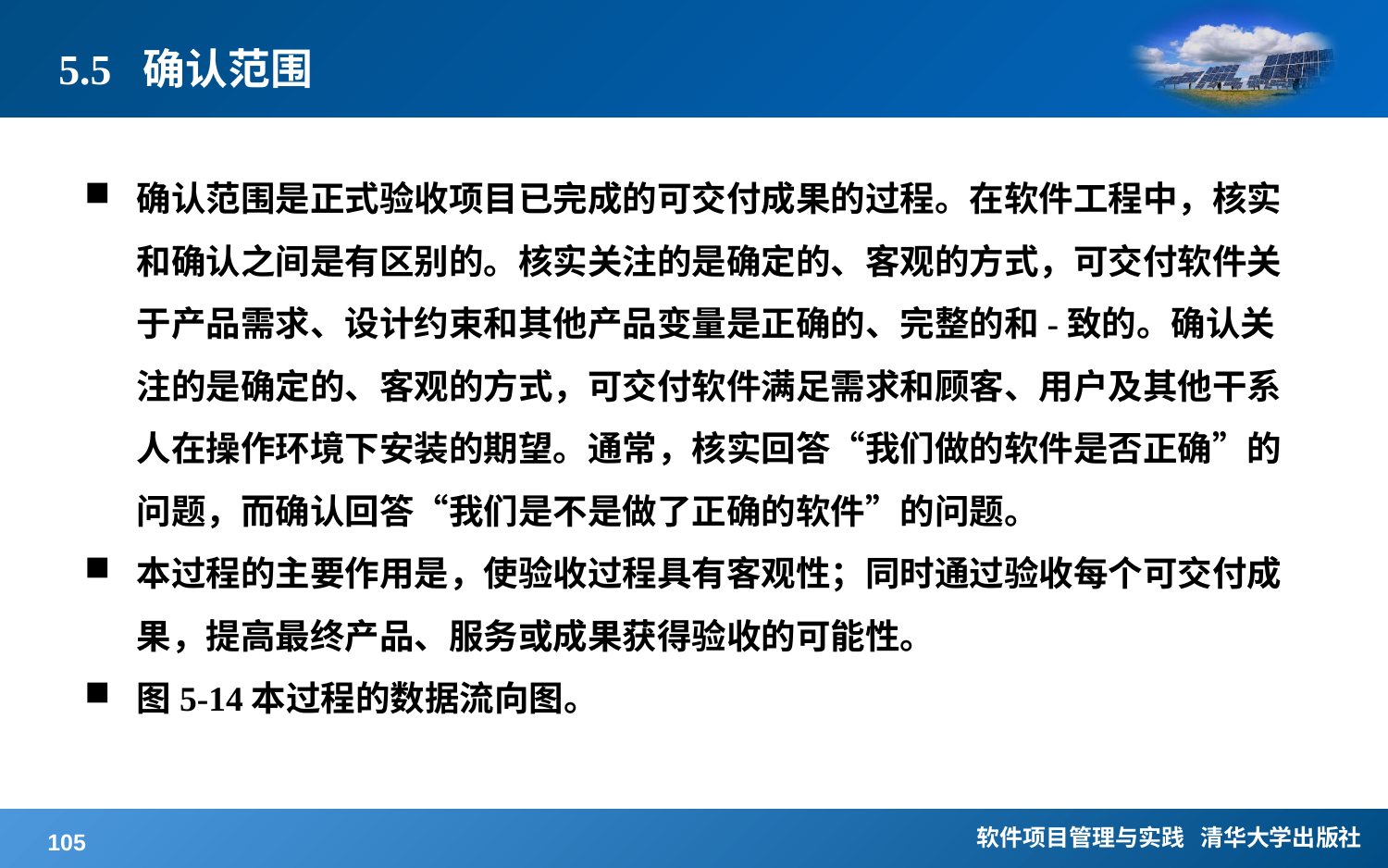

# 5.5  确认范围
确认范围是正式验收项目已完成的可交付成果的过程。在软件工程中，核实和确认之间是有区别的。核实关注的是确定的、客观的方式，可交付软件关于产品需求、设计约束和其他产品变量是正确的、完整的和-致的。确认关注的是确定的、客观的方式，可交付软件满足需求和顾客、用户及其他干系人在操作环境下安装的期望。通常，核实回答“我们做的软件是否正确”的问题，而确认回答“我们是不是做了正确的软件”的问题。
本过程的主要作用是，使验收过程具有客观性；同时通过验收每个可交付成果，提高最终产品、服务或成果获得验收的可能性。
图5-14本过程的数据流向图。